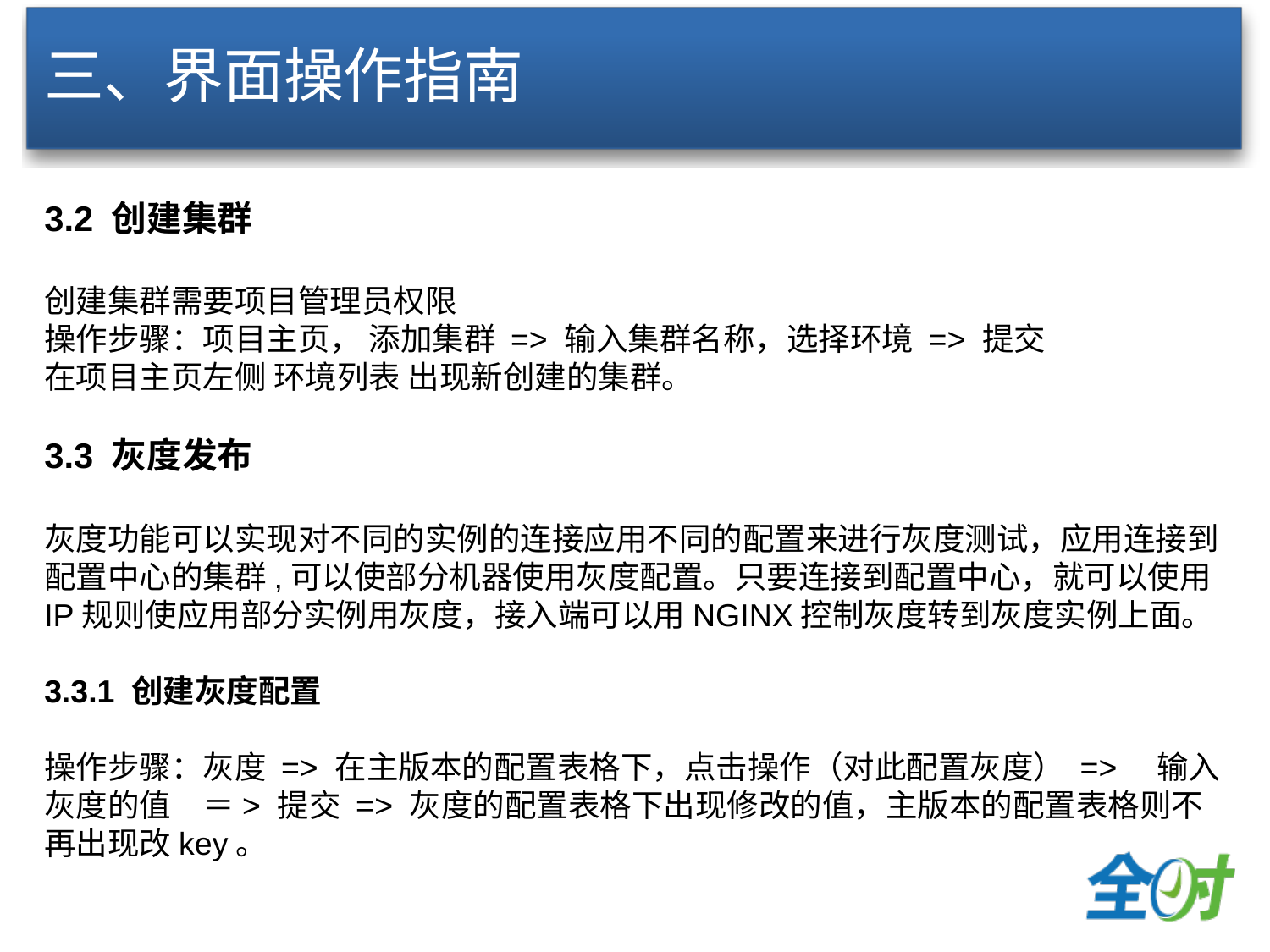

# 三、界面操作指南
3.2 创建集群

创建集群需要项目管理员权限
操作步骤：项目主页， 添加集群 => 输入集群名称，选择环境 => 提交
在项目主页左侧 环境列表 出现新创建的集群。

3.3 灰度发布

灰度功能可以实现对不同的实例的连接应用不同的配置来进行灰度测试，应用连接到配置中心的集群,可以使部分机器使用灰度配置。只要连接到配置中心，就可以使用IP规则使应用部分实例用灰度，接入端可以用NGINX控制灰度转到灰度实例上面。

3.3.1 创建灰度配置

操作步骤：灰度 => 在主版本的配置表格下，点击操作（对此配置灰度） =>　输入灰度的值　＝> 提交 => 灰度的配置表格下出现修改的值，主版本的配置表格则不再出现改key。